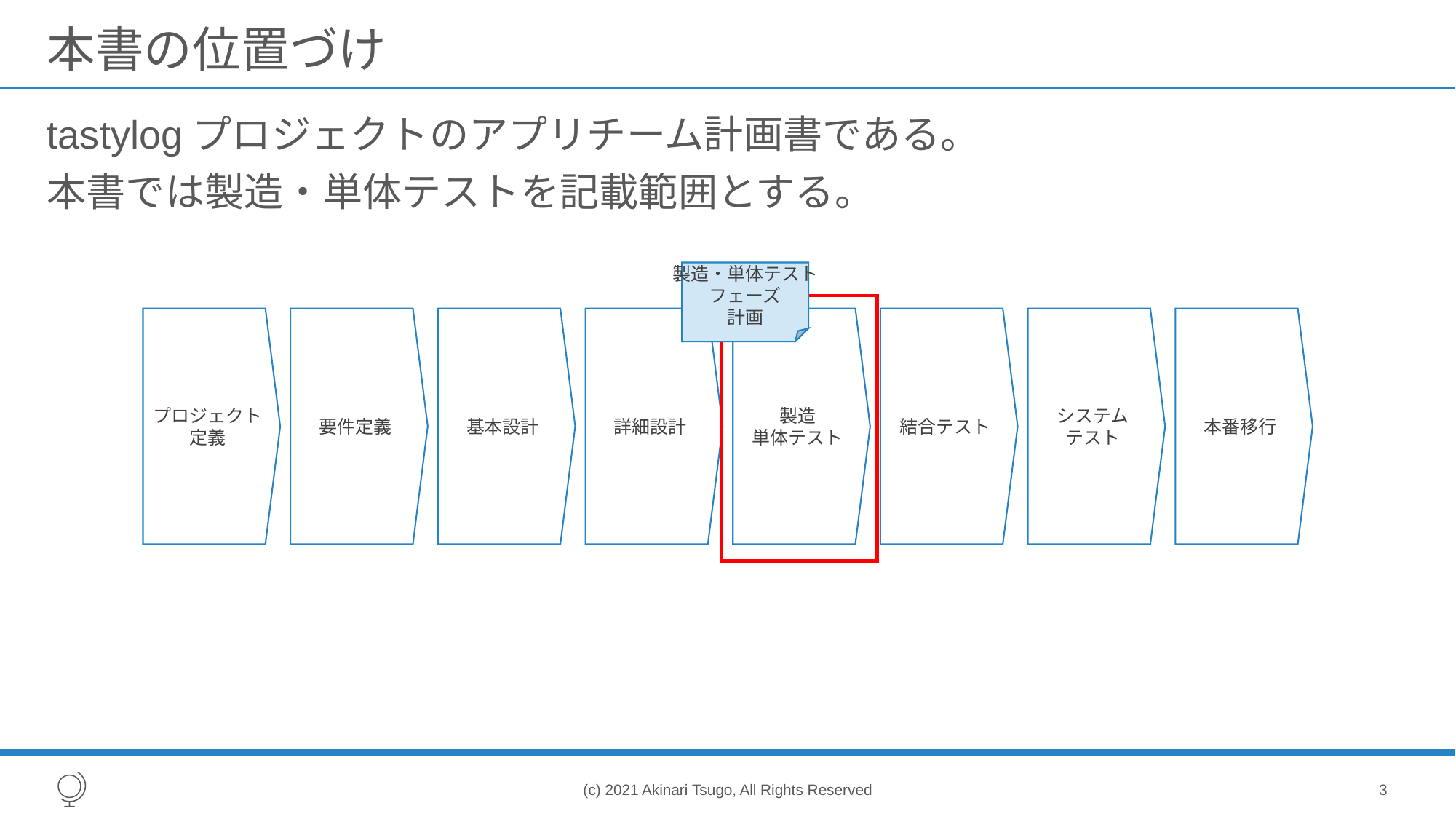

# 本書の位置づけ
tastylogプロジェクトのアプリチーム計画書である。
本書では製造・単体テストを記載範囲とする。
製造・単体テスト
フェーズ
計画

プロジェクト
定義
要件定義
基本設計
詳細設計
製造
単体テスト
結合テスト
システム
テスト
本番移行